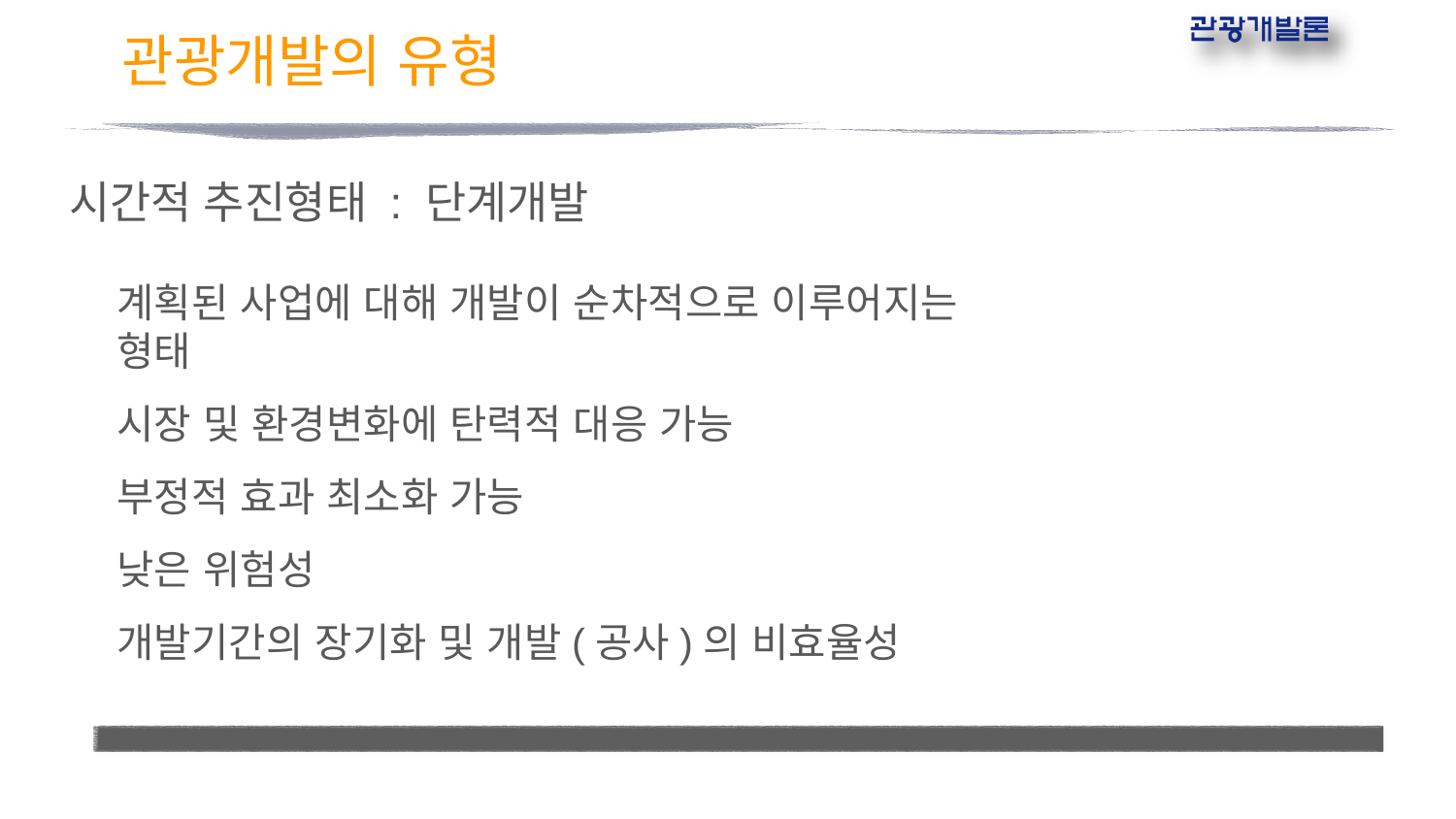

# 관광개발의 유형
시간적 추진형태 : 단계개발
계획된 사업에 대해 개발이 순차적으로 이루어지는 형태
시장 및 환경변화에 탄력적 대응 가능
부정적 효과 최소화 가능
낮은 위험성
개발기간의 장기화 및 개발(공사)의 비효율성